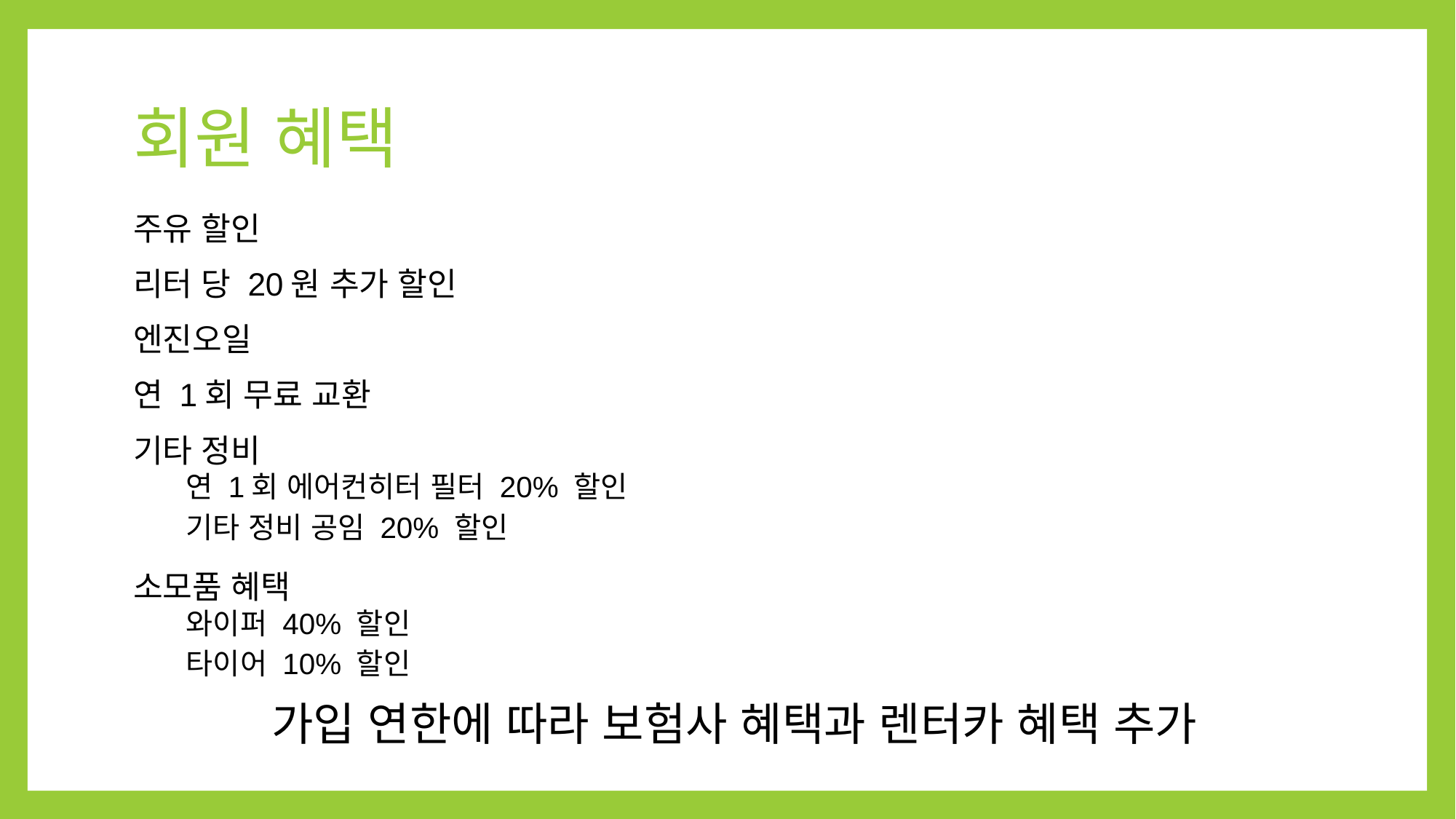

# 회원 혜택
주유 할인
리터 당 20원 추가 할인
엔진오일
연 1회 무료 교환
기타 정비
연 1회 에어컨히터 필터 20% 할인
기타 정비 공임 20% 할인
소모품 혜택
와이퍼 40% 할인
타이어 10% 할인
가입 연한에 따라 보험사 혜택과 렌터카 혜택 추가